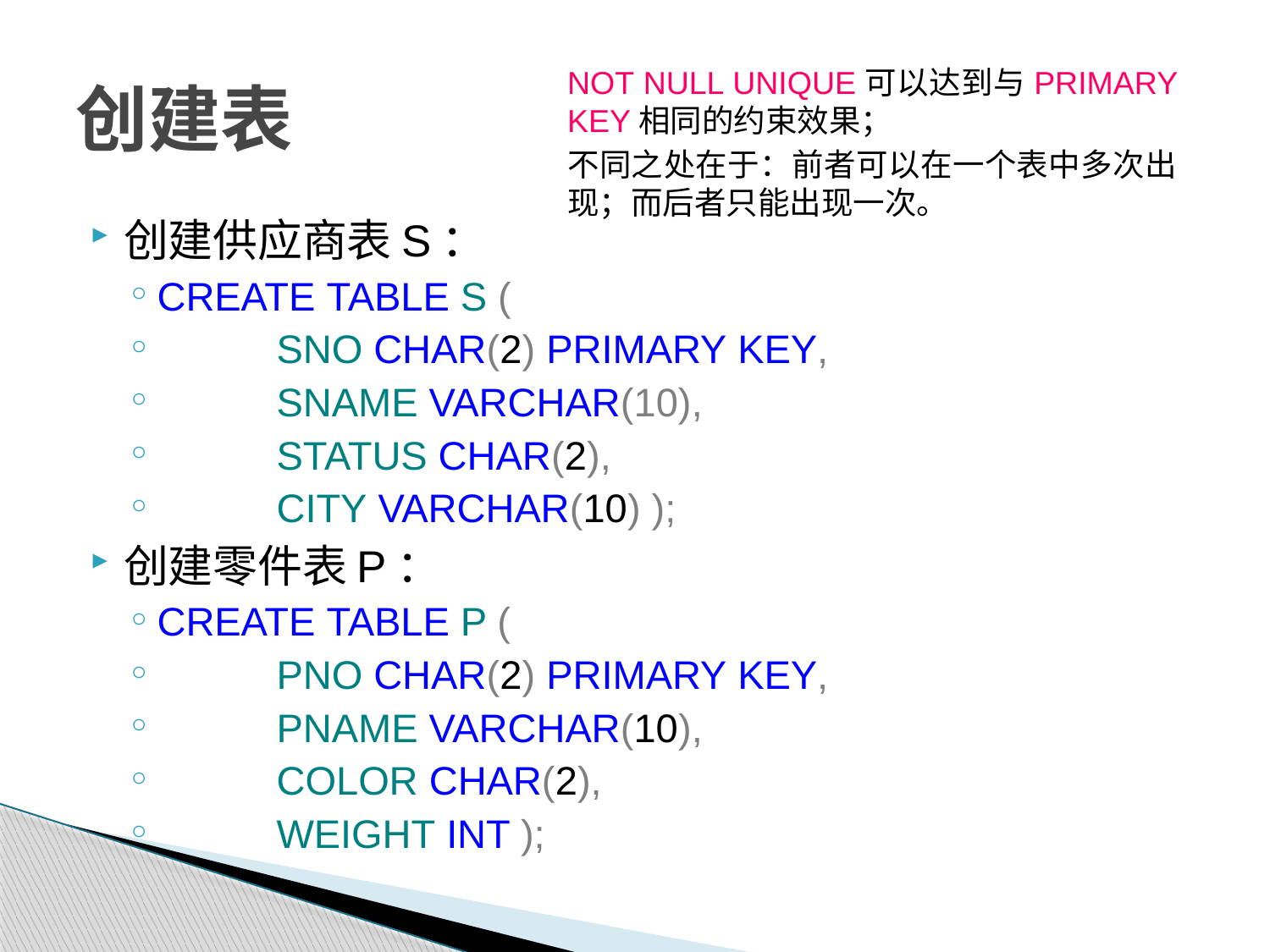

# 创建表
NOT NULL UNIQUE可以达到与PRIMARY KEY相同的约束效果；
不同之处在于：前者可以在一个表中多次出现；而后者只能出现一次。
创建供应商表S：
CREATE TABLE S (
	SNO CHAR(2) PRIMARY KEY,
	SNAME VARCHAR(10),
	STATUS CHAR(2),
	CITY VARCHAR(10) );
创建零件表P：
CREATE TABLE P (
	PNO CHAR(2) PRIMARY KEY,
	PNAME VARCHAR(10),
	COLOR CHAR(2),
	WEIGHT INT );